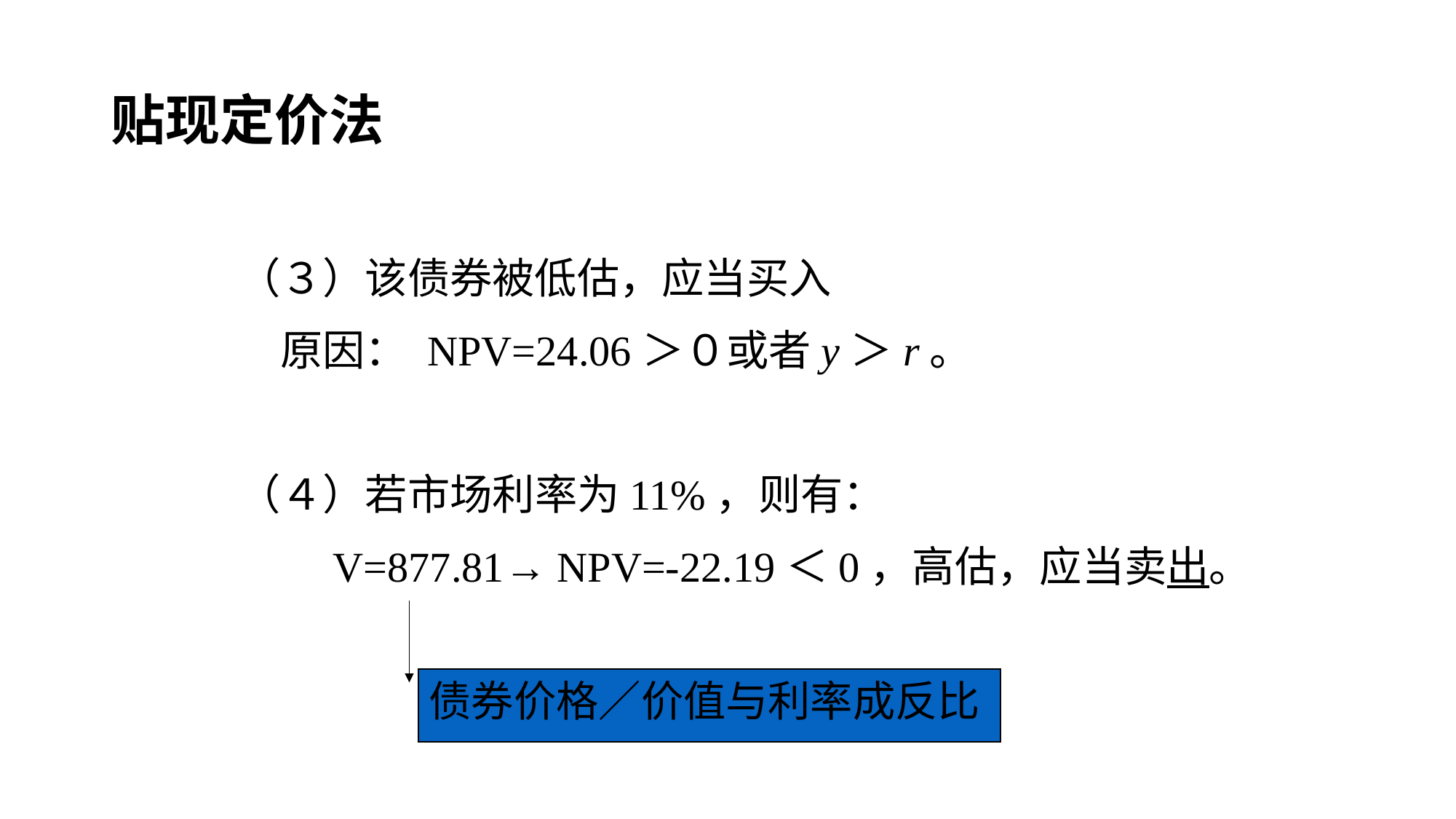

贴现定价法
（３）该债券被低估，应当买入
　原因： NPV=24.06＞０或者y＞r。

（４）若市场利率为11%，则有：
　　V=877.81→ NPV=-22.19＜0，高估，应当卖出。
债券价格／价值与利率成反比